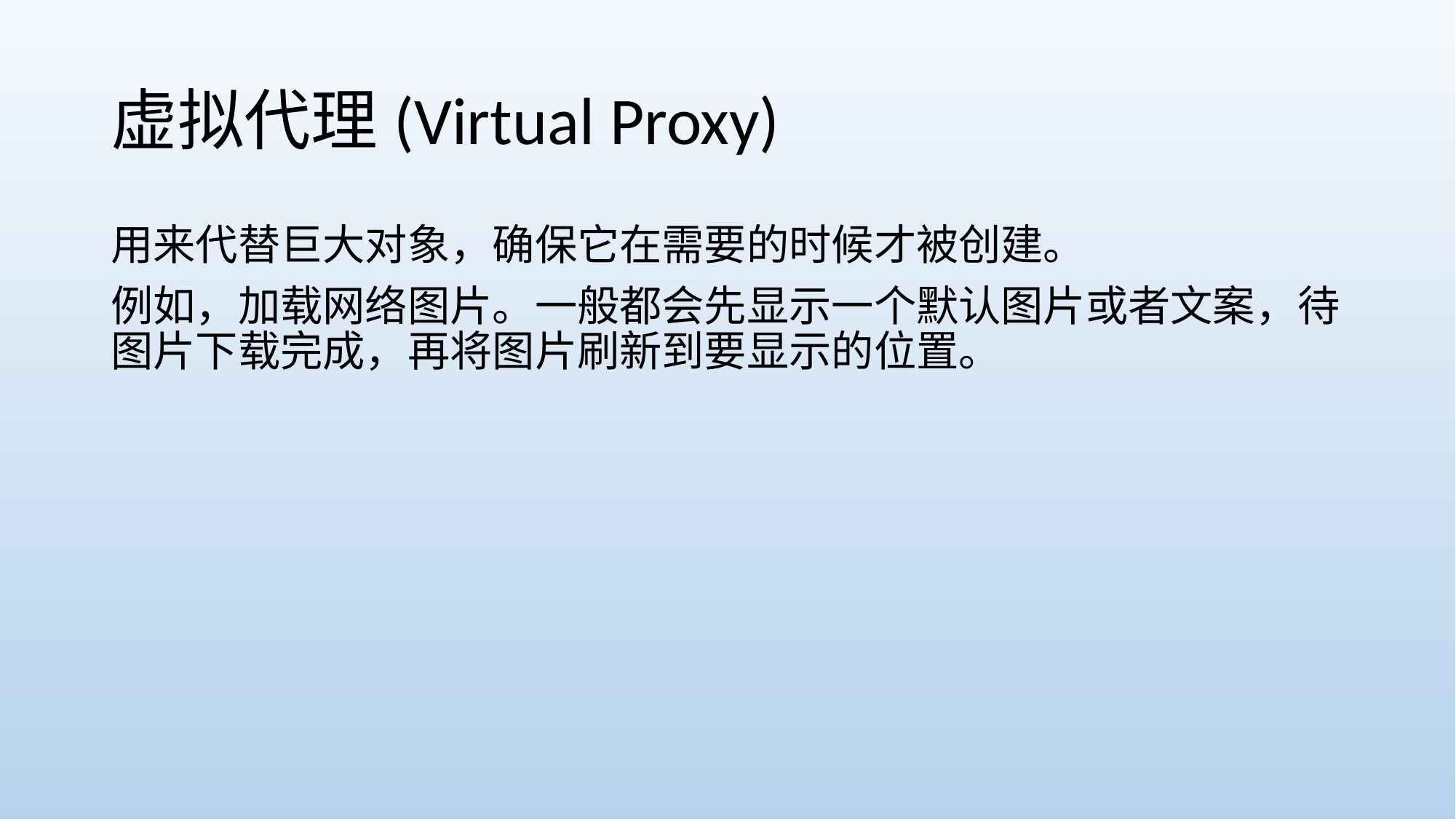

# 虚拟代理(Virtual Proxy)
用来代替巨大对象，确保它在需要的时候才被创建。
例如，加载网络图片。一般都会先显示一个默认图片或者文案，待图片下载完成，再将图片刷新到要显示的位置。